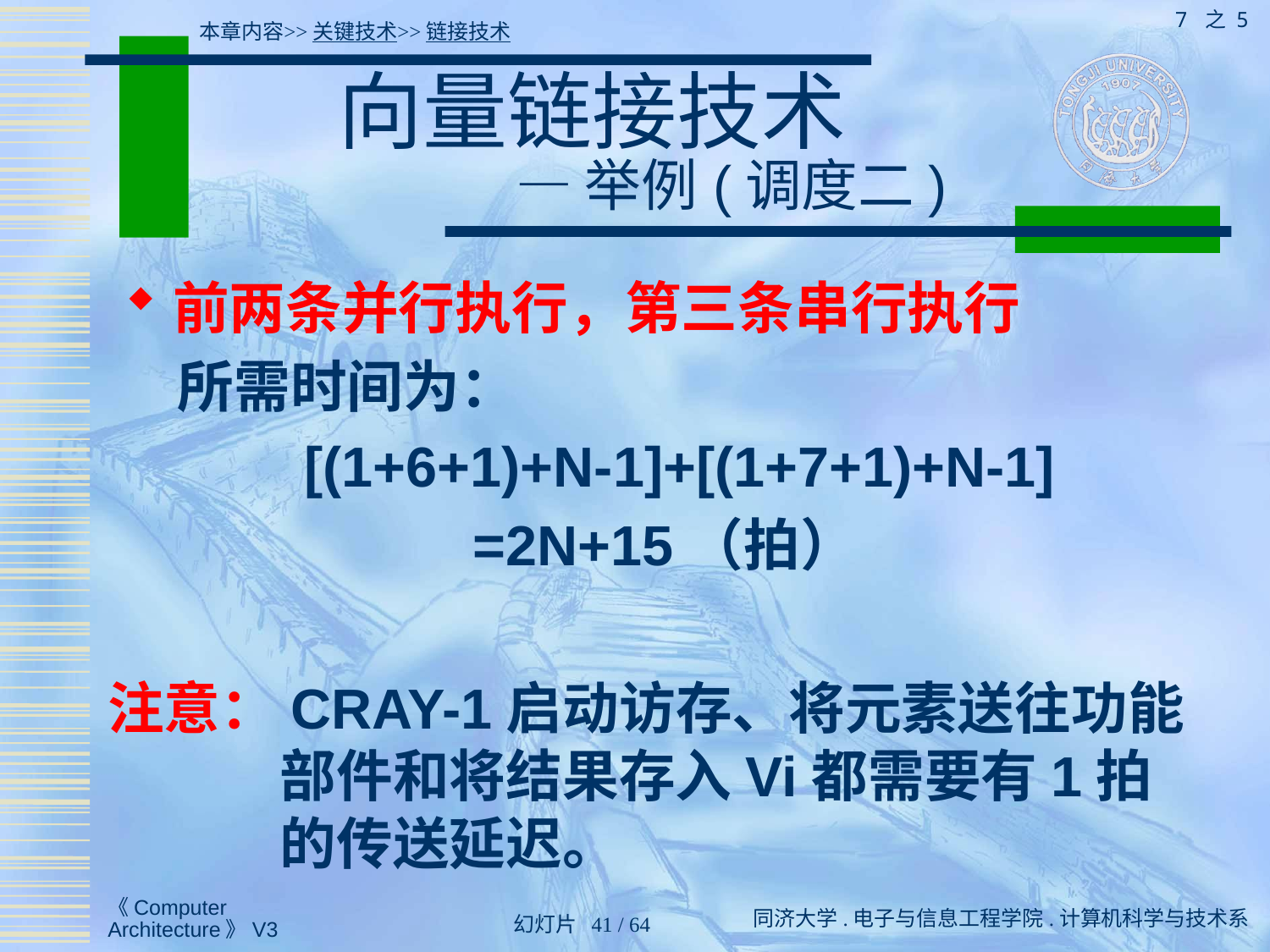

7 之 5
本章内容>>关键技术>>链接技术
# 向量链接技术 — 举例(调度二)
前两条并行执行，第三条串行执行
   所需时间为：
  [(1+6+1)+N-1]+[(1+7+1)+N-1]
=2N+15（拍）
注意：CRAY-1启动访存、将元素送往功能部件和将结果存入Vi都需要有1拍的传送延迟。